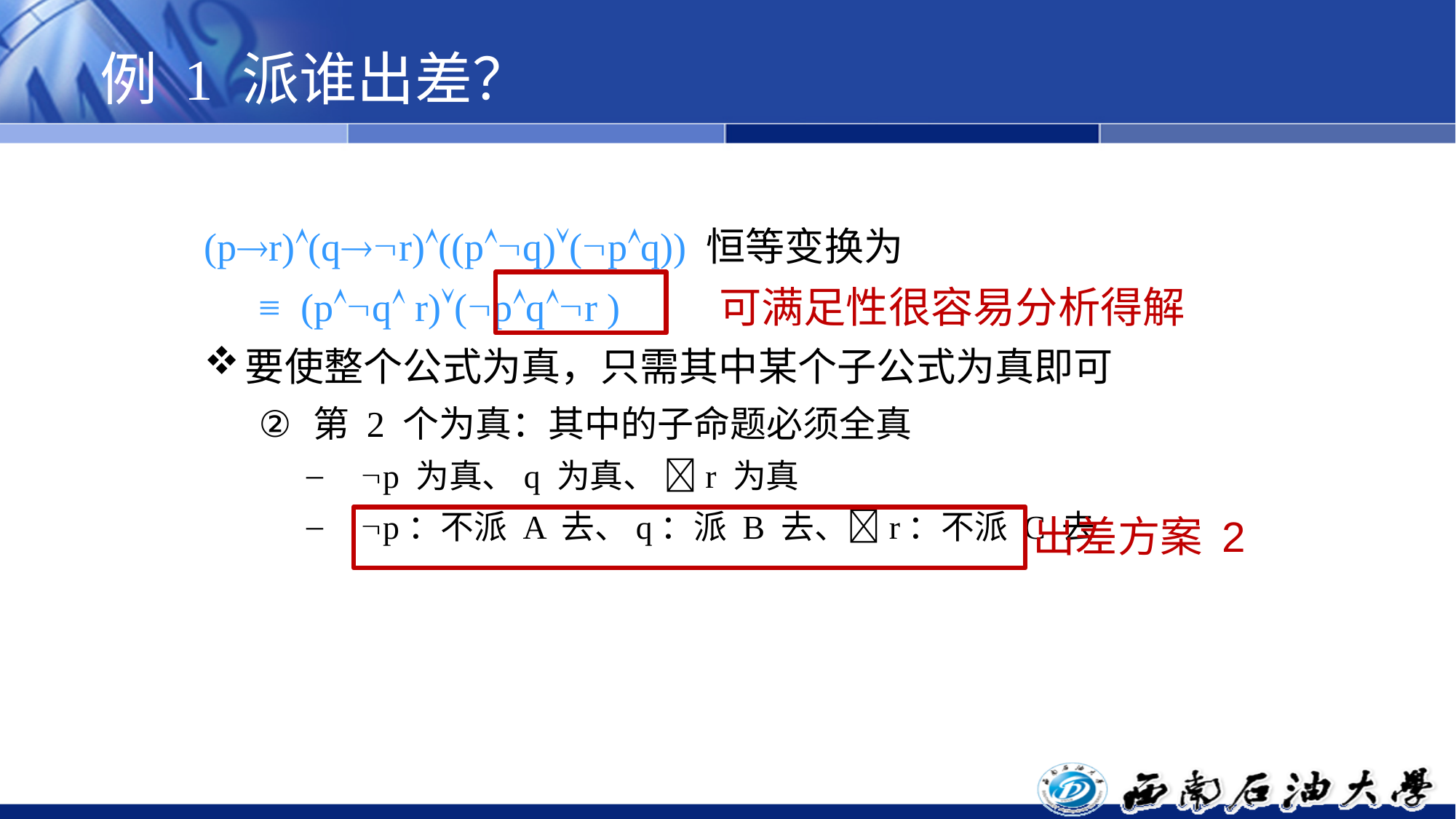

# 例 1 派谁出差？
(p→r)∧(q→¬r)∧((p∧¬q)∨(¬p∧q)) 恒等变换为
≡  (p∧¬q∧ r)∨(¬p∧q∧¬r )
要使整个公式为真，只需其中某个子公式为真即可
第 2 个为真：其中的子命题必须全真
¬p 为真、q 为真、 ¬r 为真
¬p：不派 A 去、q：派 B 去、¬r：不派 C 去

可满足性很容易分析得解
出差方案 2